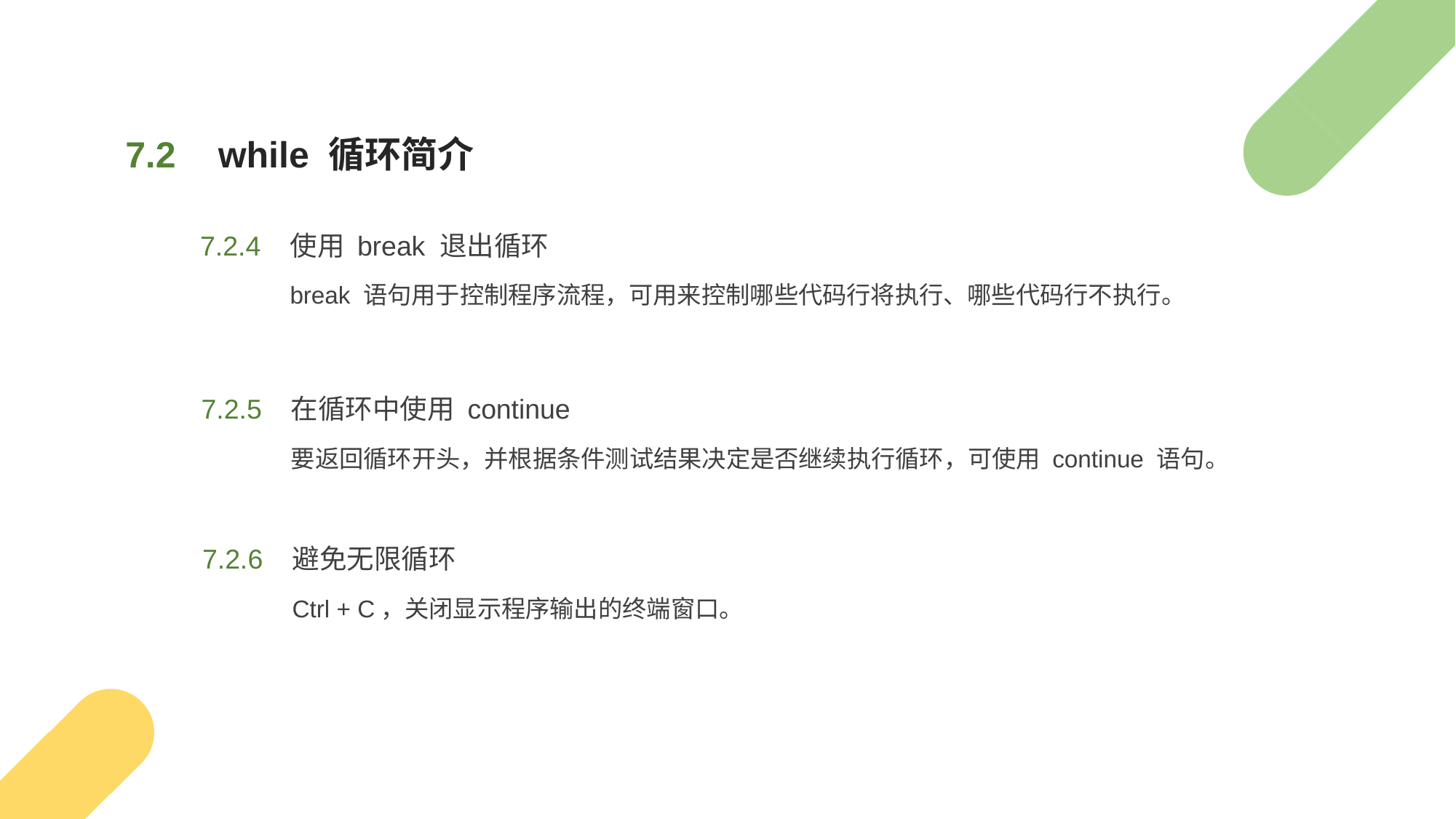

while 循环简介
7.2
使用 break 退出循环
7.2.4
break 语句用于控制程序流程，可用来控制哪些代码行将执行、哪些代码行不执行。
在循环中使用 continue
7.2.5
要返回循环开头，并根据条件测试结果决定是否继续执行循环，可使用 continue 语句。
避免无限循环
7.2.6
Ctrl + C，关闭显示程序输出的终端窗口。